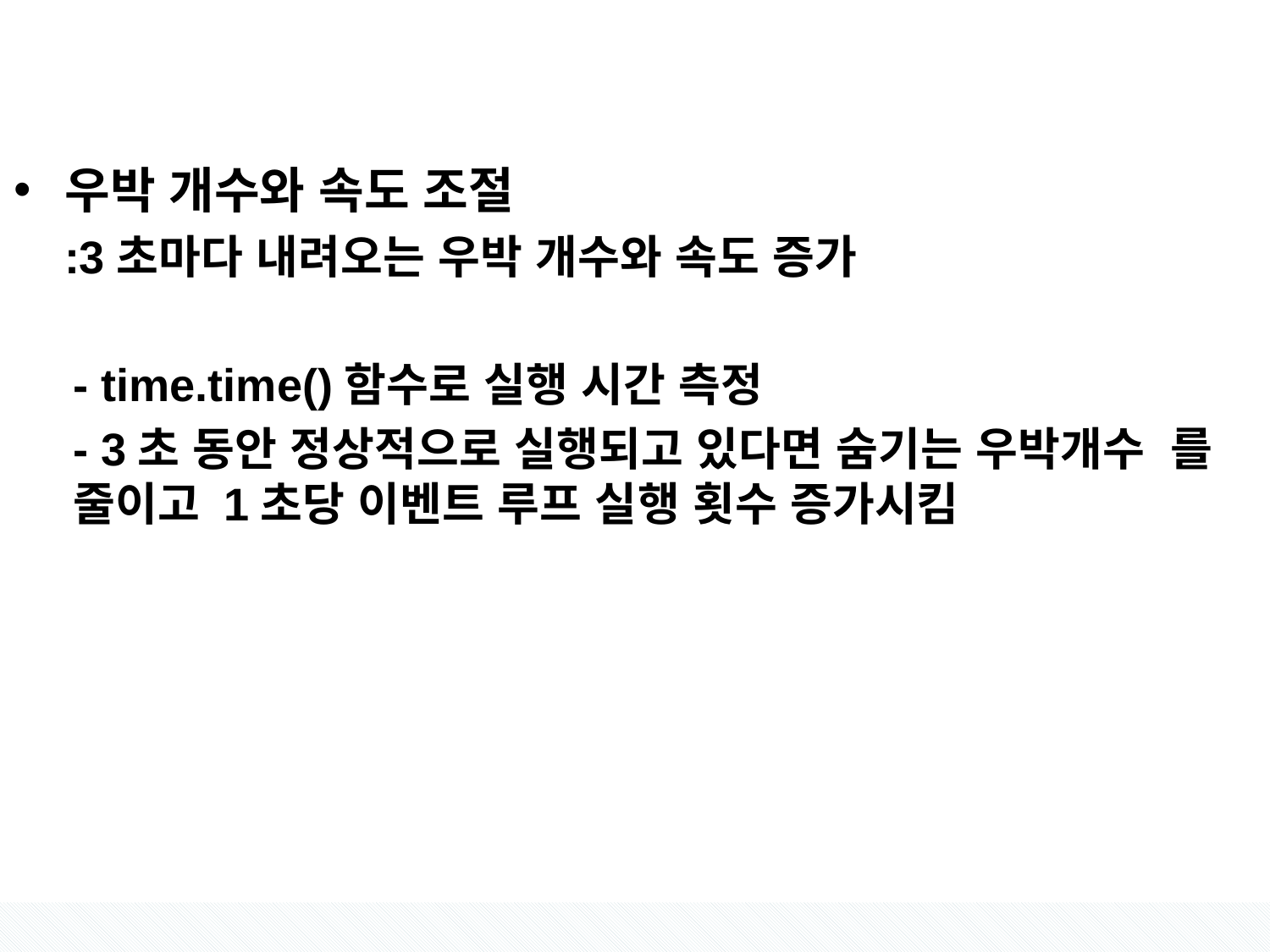

#
우박 개수와 속도 조절
    :3초마다 내려오는 우박 개수와 속도 증가

- time.time()함수로 실행 시간 측정
- 3초 동안 정상적으로 실행되고 있다면 숨기는 우박개수  를 줄이고 1초당 이벤트 루프 실행 횟수 증가시킴